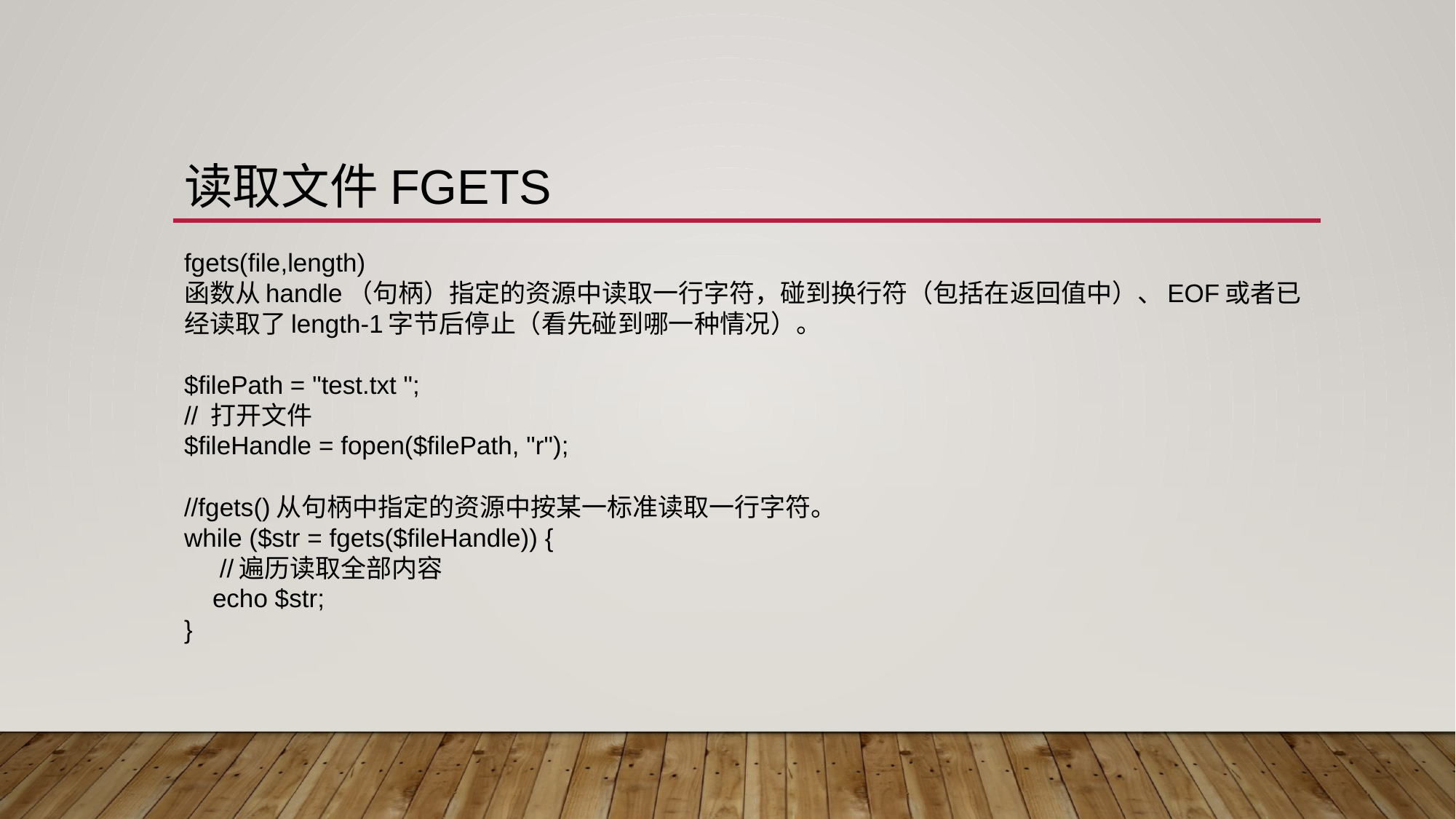

# 读取文件fgets
fgets(file,length)
函数从handle（句柄）指定的资源中读取一行字符，碰到换行符（包括在返回值中）、EOF或者已经读取了length-1字节后停止（看先碰到哪一种情况）。

$filePath = "test.txt ";
// 打开文件
$fileHandle = fopen($filePath, "r");

//fgets()从句柄中指定的资源中按某一标准读取一行字符。
while ($str = fgets($fileHandle)) {
     //遍历读取全部内容
    echo $str;
}